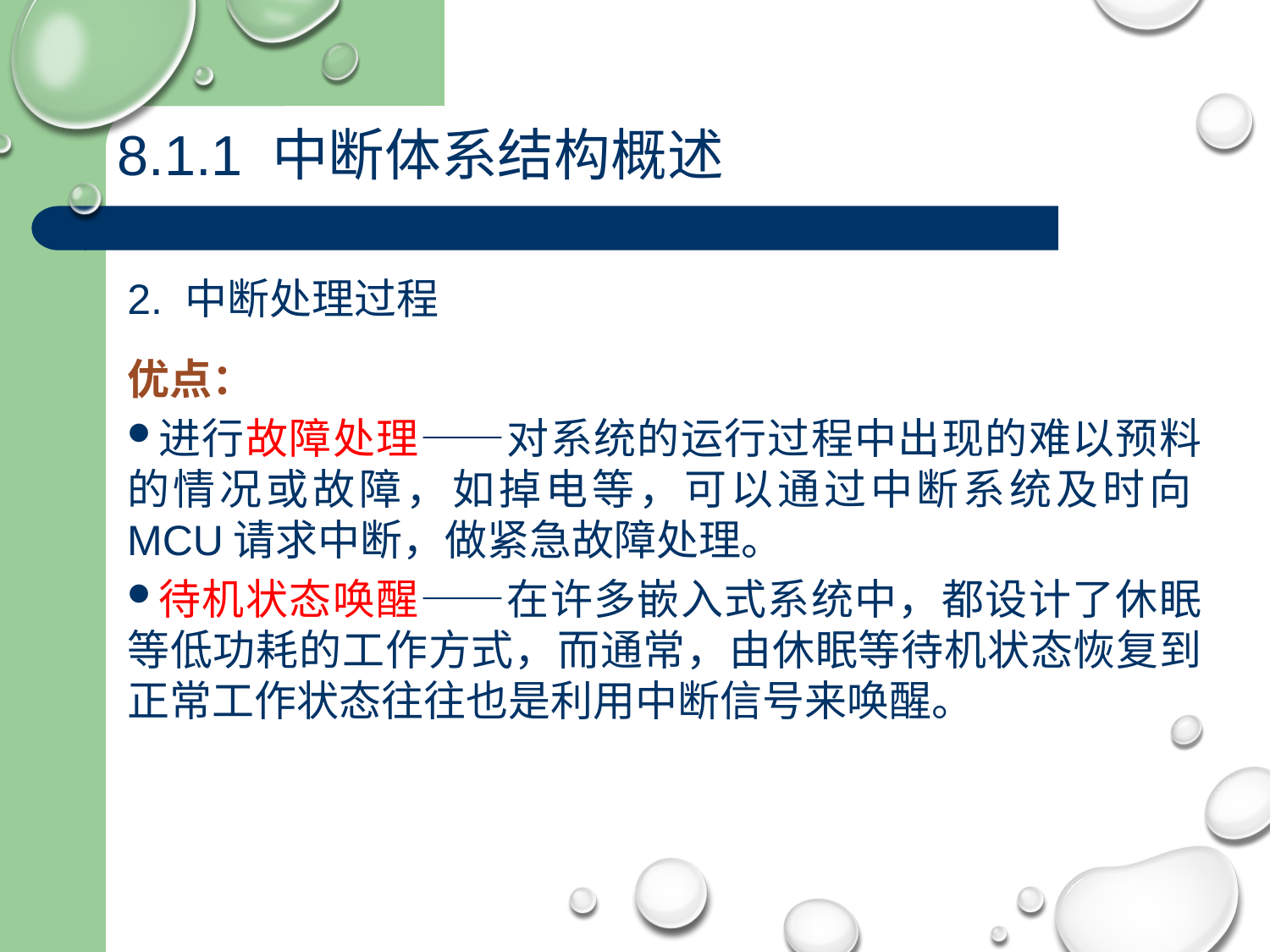

8.1.1 中断体系结构概述
2. 中断处理过程
优点：
进行故障处理——对系统的运行过程中出现的难以预料的情况或故障，如掉电等，可以通过中断系统及时向MCU请求中断，做紧急故障处理。
待机状态唤醒——在许多嵌入式系统中，都设计了休眠等低功耗的工作方式，而通常，由休眠等待机状态恢复到正常工作状态往往也是利用中断信号来唤醒。